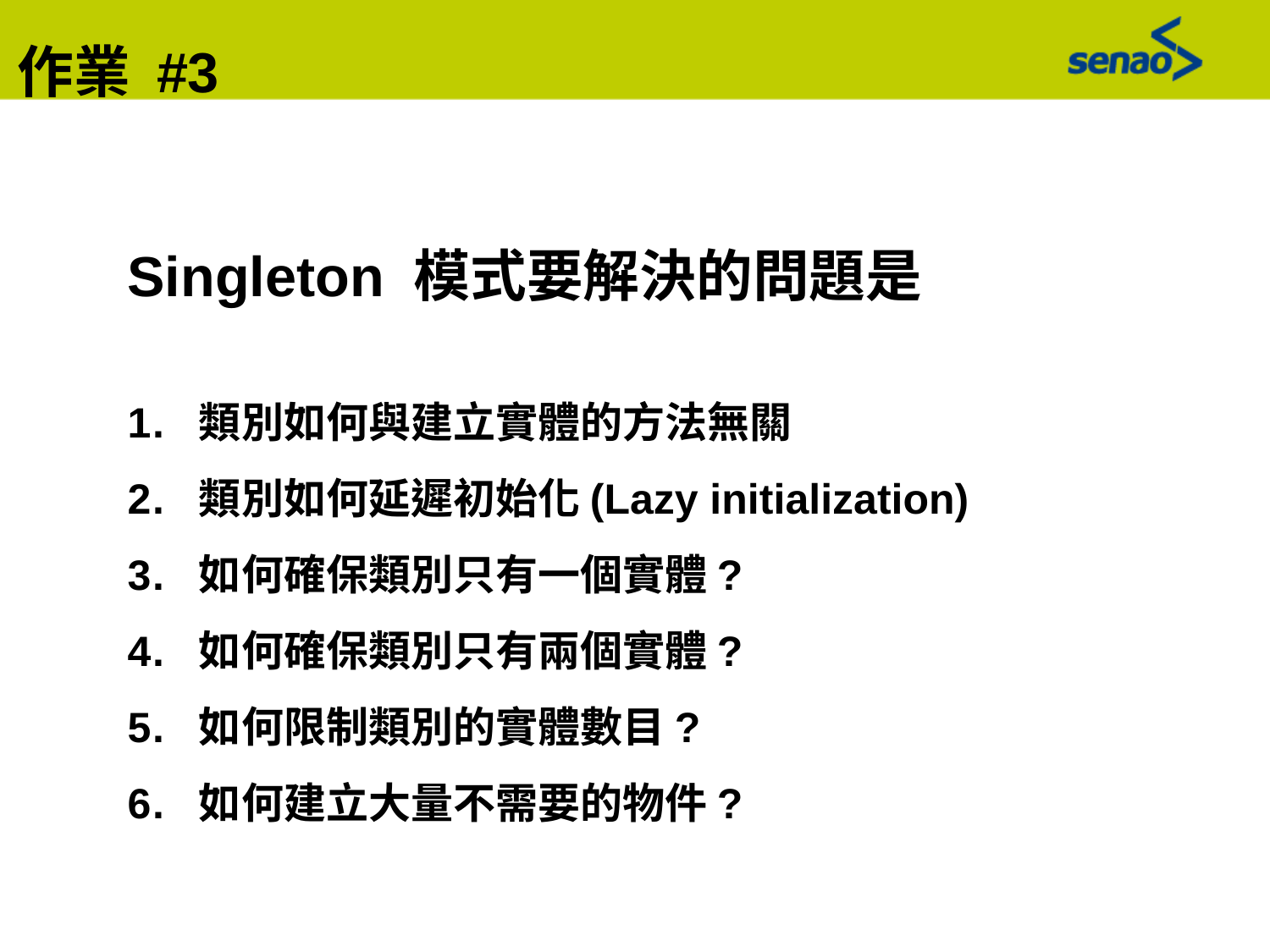

作業 #3
Singleton 模式要解決的問題是
類別如何與建立實體的方法無關
類別如何延遲初始化(Lazy initialization)
如何確保類別只有一個實體?
如何確保類別只有兩個實體?
如何限制類別的實體數目?
如何建立大量不需要的物件?